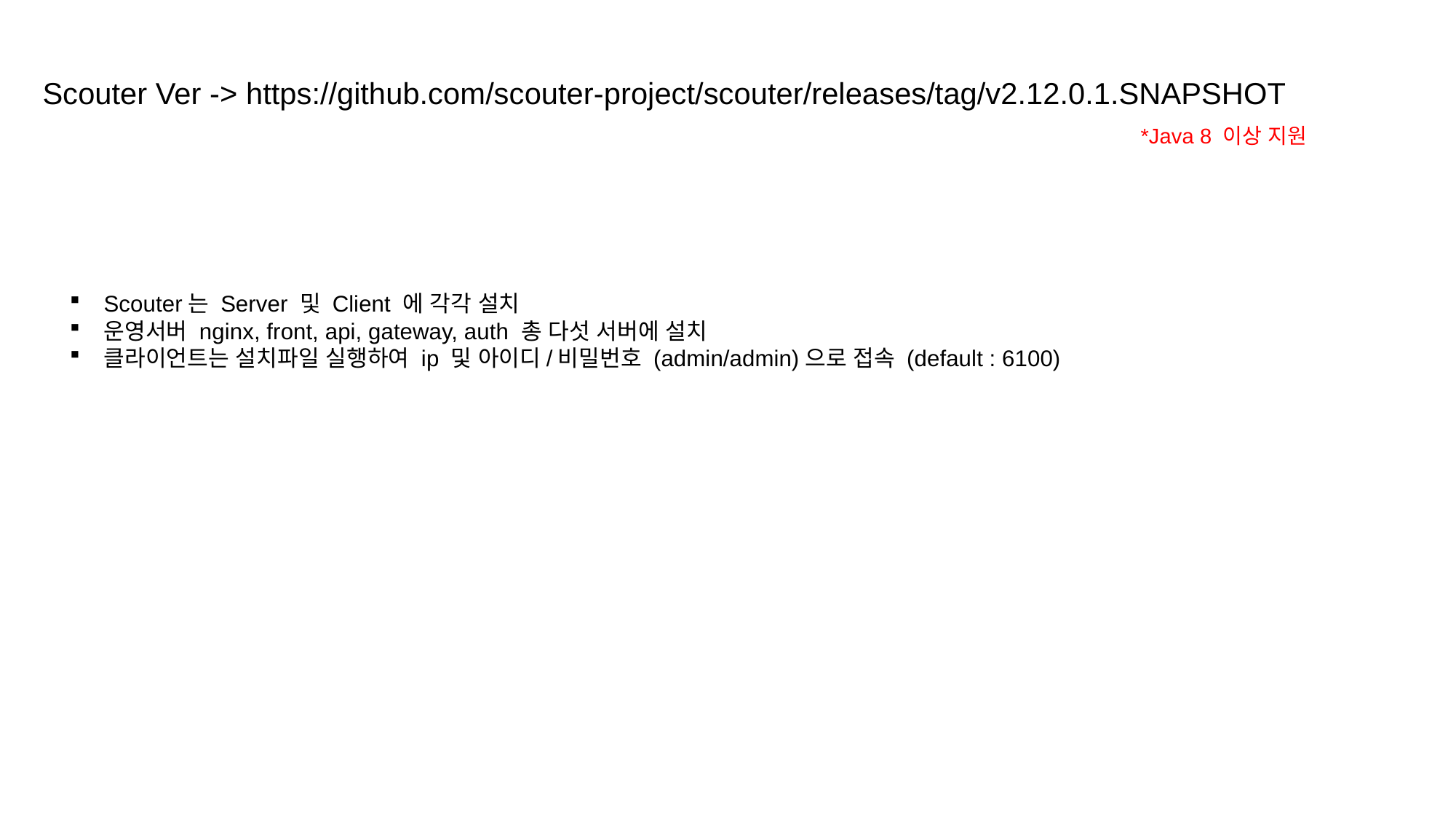

# Scouter Ver -> https://github.com/scouter-project/scouter/releases/tag/v2.12.0.1.SNAPSHOT
*Java 8 이상 지원
Scouter는 Server 및 Client 에 각각 설치
운영서버 nginx, front, api, gateway, auth 총 다섯 서버에 설치
클라이언트는 설치파일 실행하여 ip 및 아이디/비밀번호 (admin/admin)으로 접속 (default : 6100)